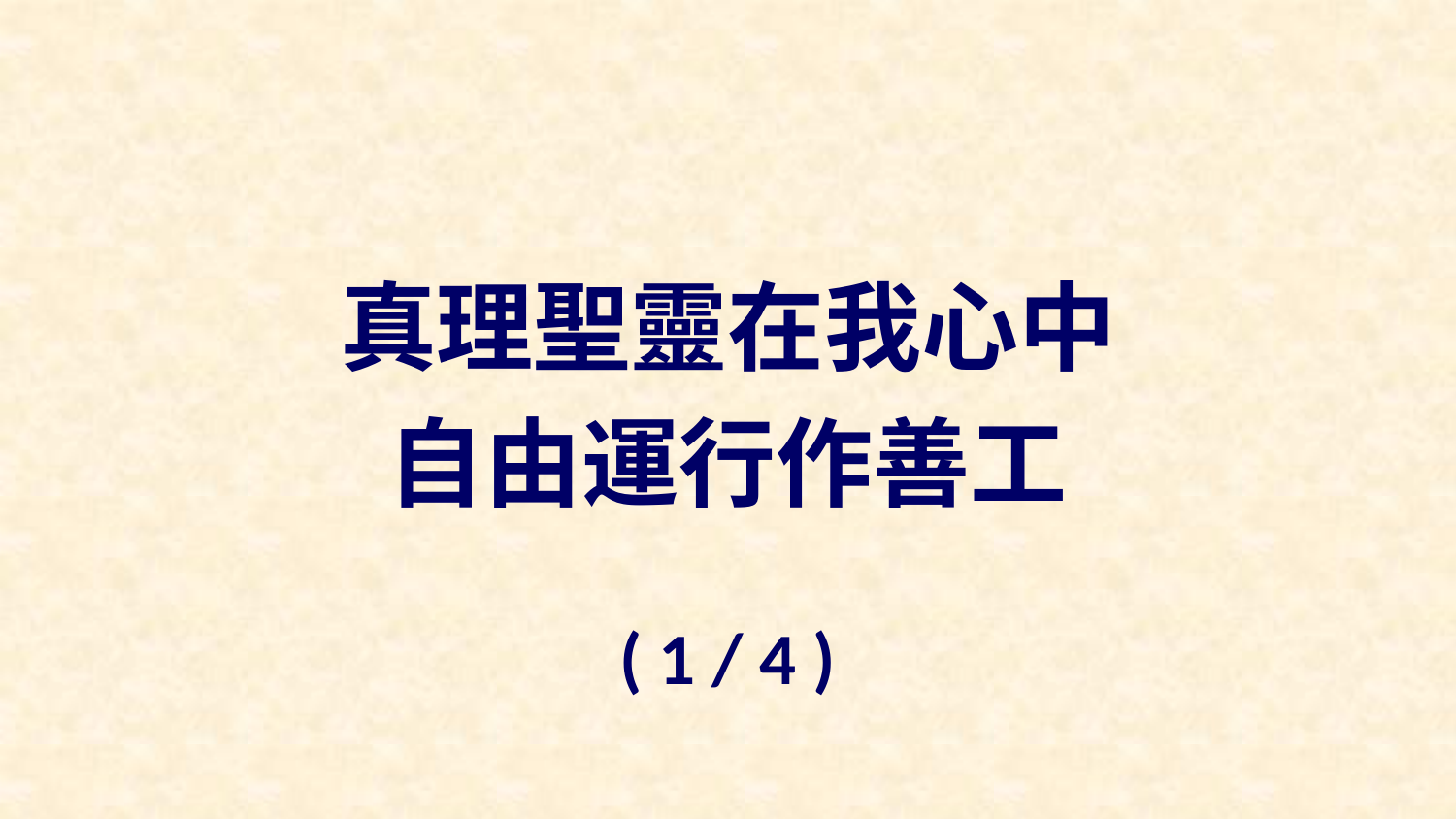

真理聖靈在我心中
自由運行作善工
( 1 / 4 )